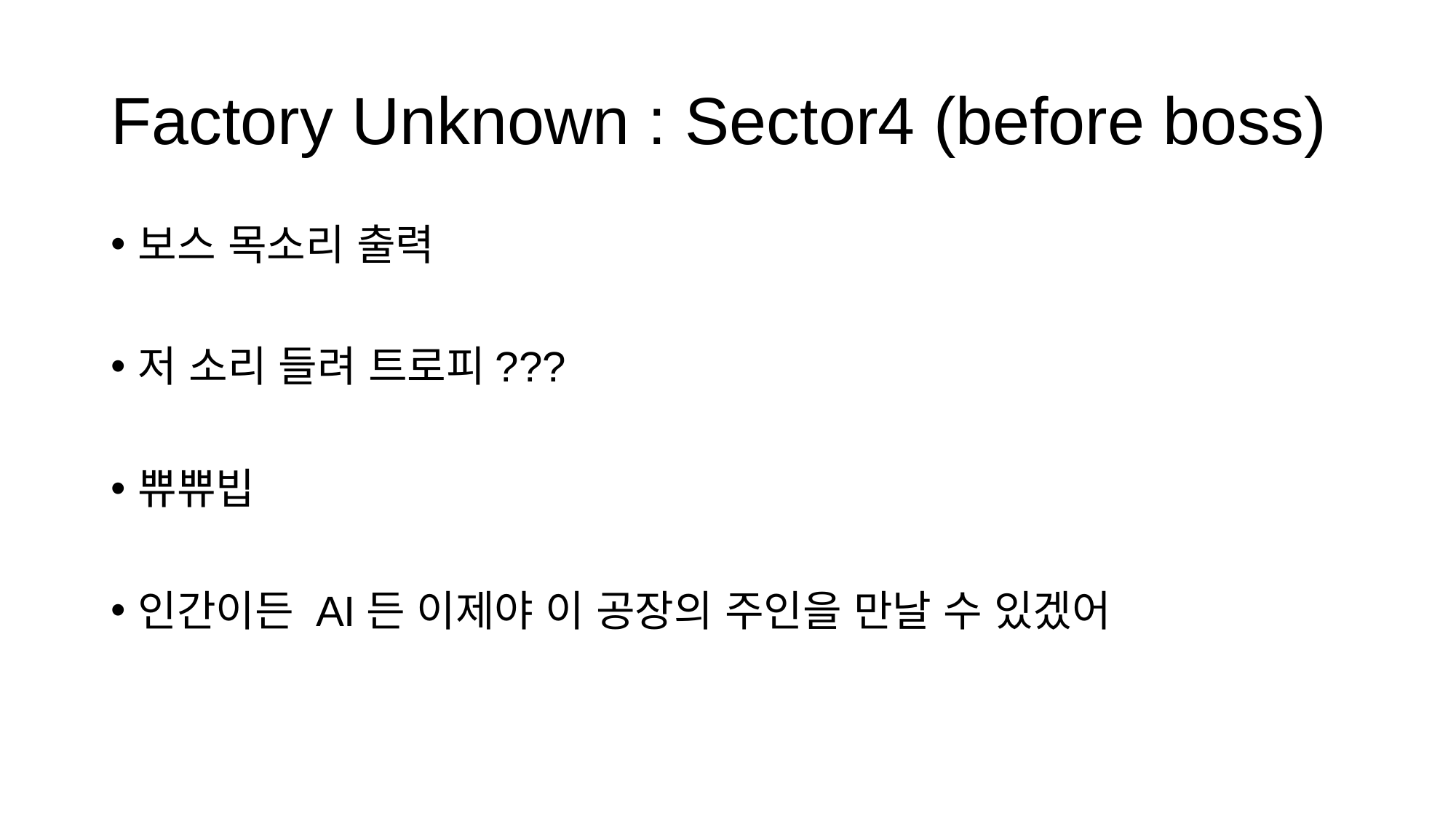

# Factory Unknown : Sector4 (before boss)
보스 목소리 출력

저 소리 들려 트로피???

쀼쀼빕

인간이든 AI든 이제야 이 공장의 주인을 만날 수 있겠어